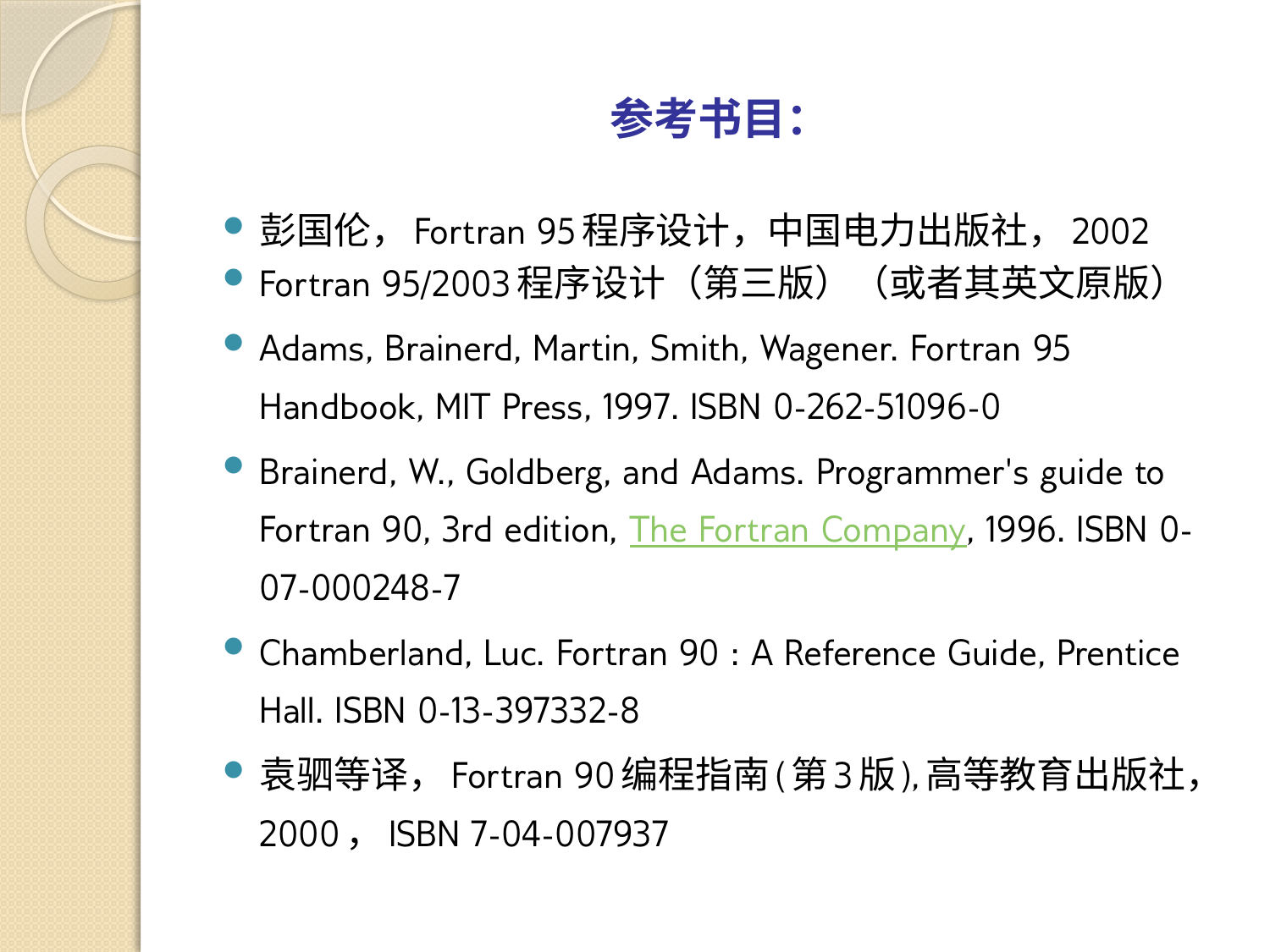

# 参考书目：
彭国伦，Fortran 95程序设计，中国电力出版社，2002
Fortran 95/2003程序设计（第三版）（或者其英文原版）
Adams, Brainerd, Martin, Smith, Wagener. Fortran 95 Handbook, MIT Press, 1997. ISBN 0-262-51096-0
Brainerd, W., Goldberg, and Adams. Programmer's guide to Fortran 90, 3rd edition, The Fortran Company, 1996. ISBN 0-07-000248-7
Chamberland, Luc. Fortran 90 : A Reference Guide, Prentice Hall. ISBN 0-13-397332-8
袁驷等译，Fortran 90编程指南(第3版),高等教育出版社，2000，ISBN 7-04-007937